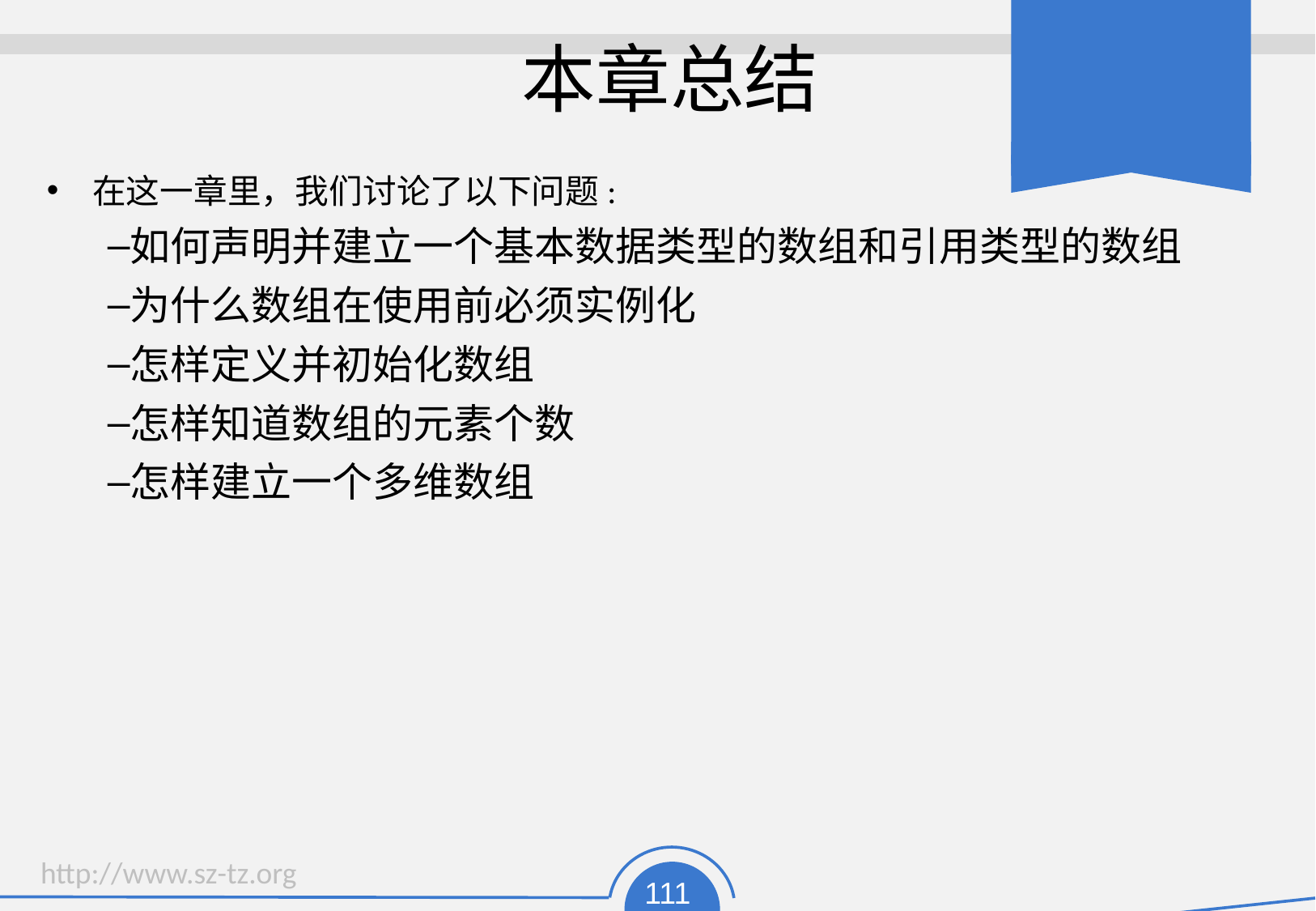

# 本章总结
在这一章里，我们讨论了以下问题:
如何声明并建立一个基本数据类型的数组和引用类型的数组
为什么数组在使用前必须实例化
怎样定义并初始化数组
怎样知道数组的元素个数
怎样建立一个多维数组